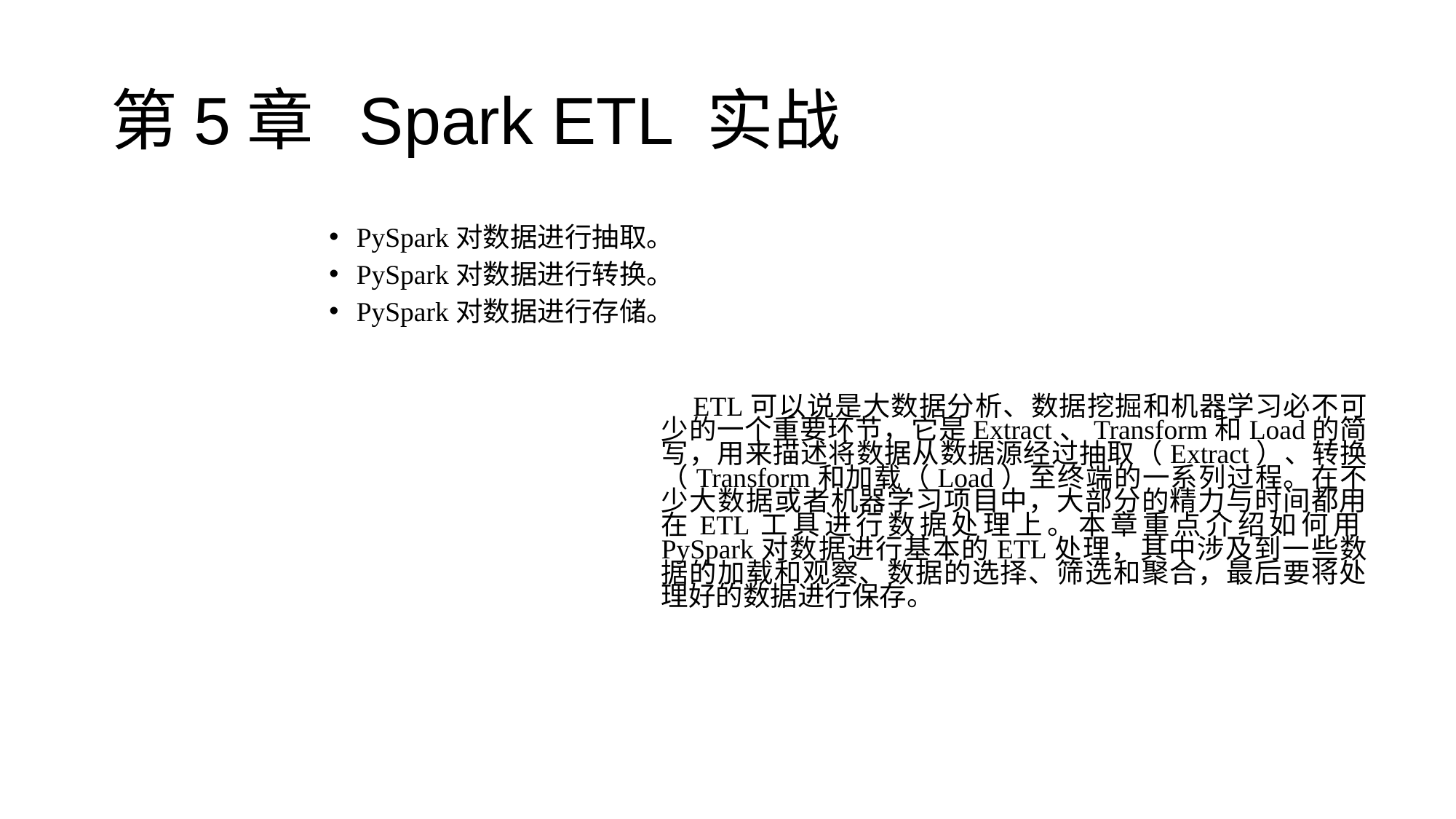

# 第5章  Spark ETL 实战
PySpark对数据进行抽取。
PySpark对数据进行转换。
PySpark对数据进行存储。
ETL可以说是大数据分析、数据挖掘和机器学习必不可少的一个重要环节，它是Extract、Transform和Load的简写，用来描述将数据从数据源经过抽取（Extract）、转换（Transform和加载（Load）至终端的一系列过程。在不少大数据或者机器学习项目中，大部分的精力与时间都用在ETL工具进行数据处理上。本章重点介绍如何用PySpark对数据进行基本的ETL处理，其中涉及到一些数据的加载和观察、数据的选择、筛选和聚合，最后要将处理好的数据进行保存。